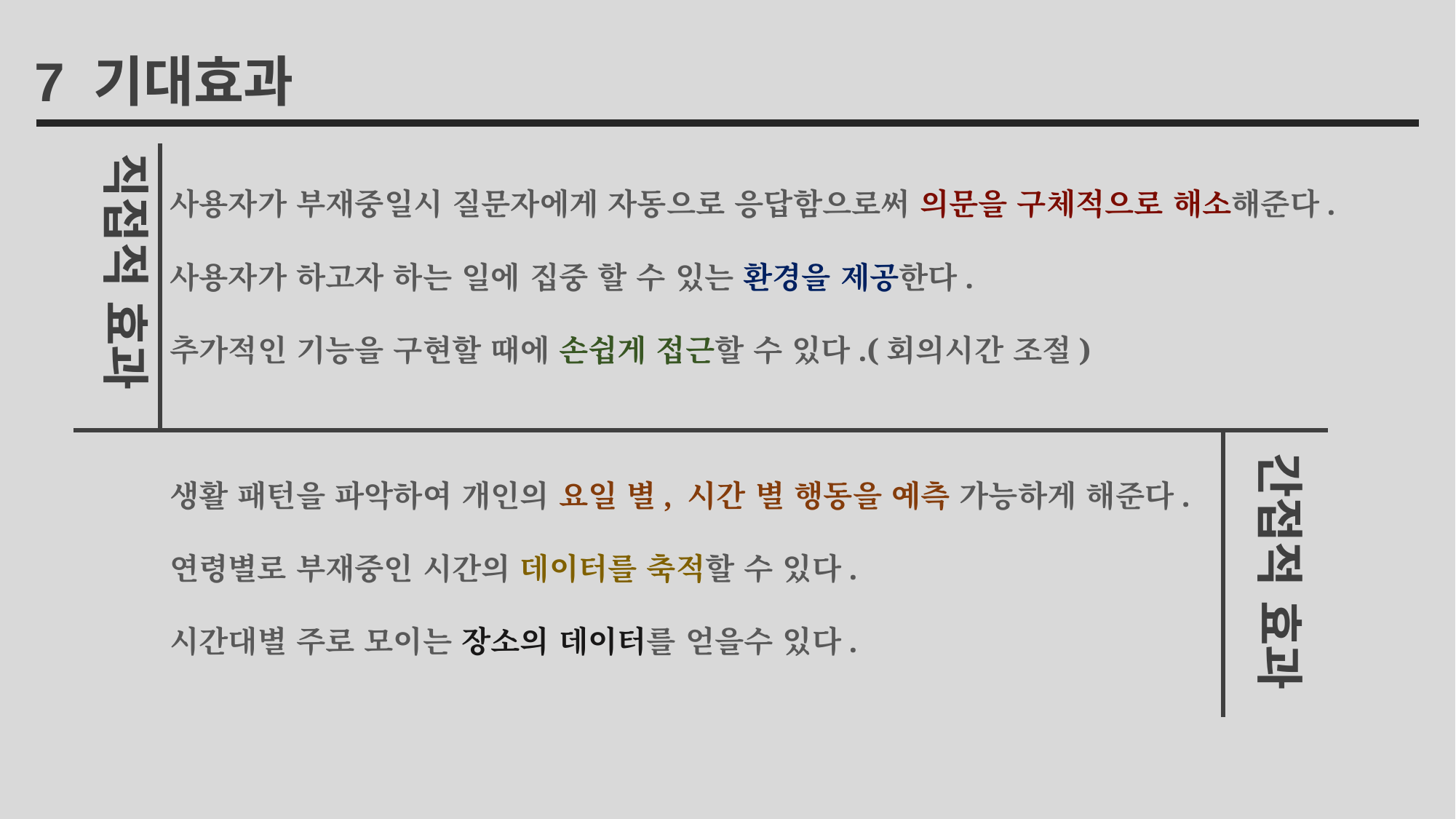

7 기대효과
직접적 효과

	사용자가 부재중일시 질문자에게 자동으로 응답함으로써 의문을 구체적으로 해소해준다.

	사용자가 하고자 하는 일에 집중 할 수 있는 환경을 제공한다.

	추가적인 기능을 구현할 때에 손쉽게 접근할 수 있다.(회의시간 조절)

	생활 패턴을 파악하여 개인의 요일 별, 시간 별 행동을 예측 가능하게 해준다.

	연령별로 부재중인 시간의 데이터를 축적할 수 있다.

	시간대별 주로 모이는 장소의 데이터를 얻을수 있다.
간접적 효과